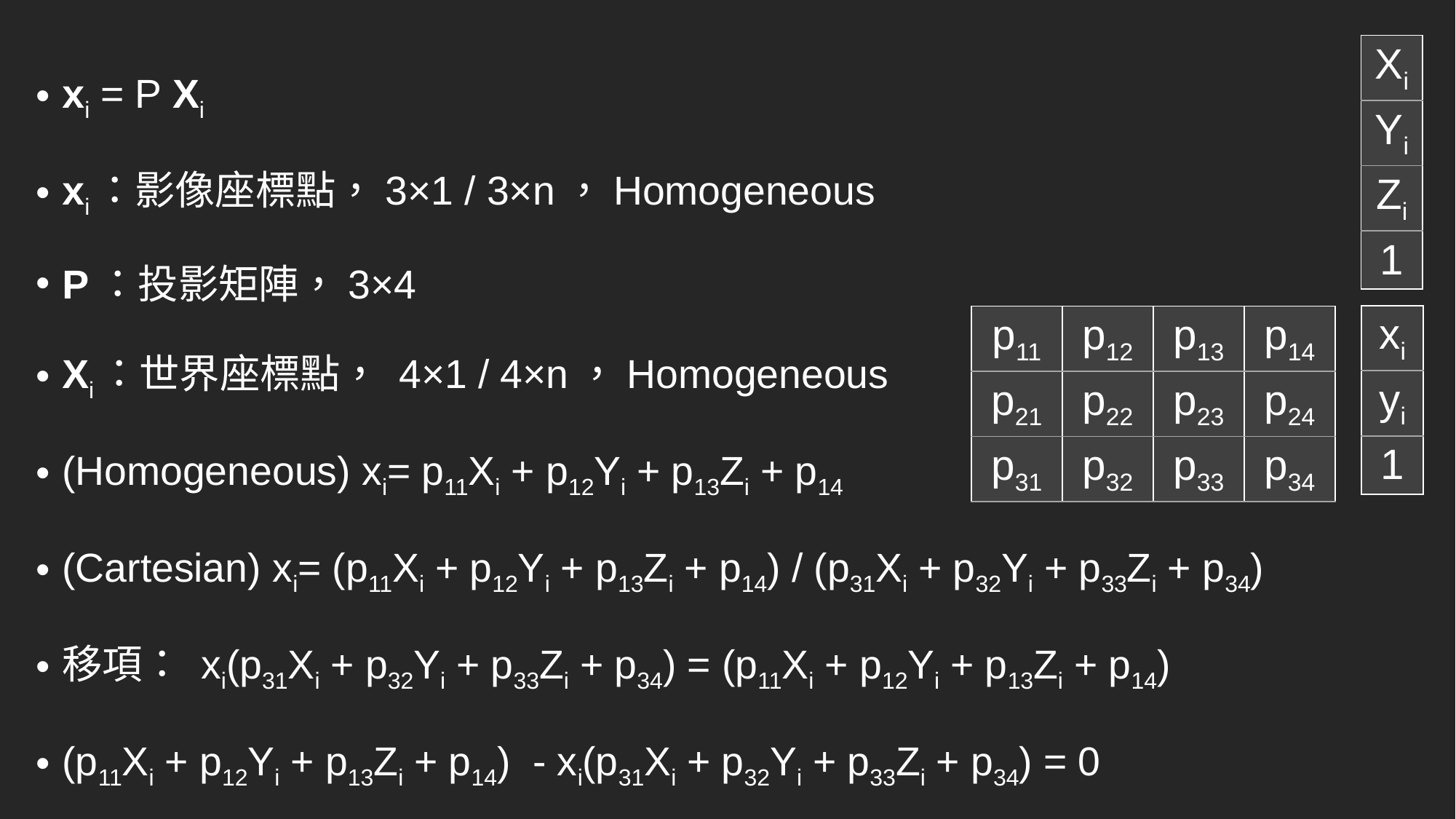

xi = P Xi
xi：影像座標點，3×1 / 3×n，Homogeneous
P：投影矩陣，3×4
Xi：世界座標點， 4×1 / 4×n，Homogeneous
(Homogeneous) xi= p11Xi + p12Yi + p13Zi + p14
(Cartesian) xi= (p11Xi + p12Yi + p13Zi + p14) / (p31Xi + p32Yi + p33Zi + p34)
移項： xi(p31Xi + p32Yi + p33Zi + p34) = (p11Xi + p12Yi + p13Zi + p14)
(p11Xi + p12Yi + p13Zi + p14)  - xi(p31Xi + p32Yi + p33Zi + p34) = 0
| Xi |
| --- |
| Yi |
| Zi |
| 1 |
| xi |
| --- |
| yi |
| 1 |
| p11 | p12 | p13 | p14 |
| --- | --- | --- | --- |
| p21 | p22 | p23 | p24 |
| p31 | p32 | p33 | p34 |